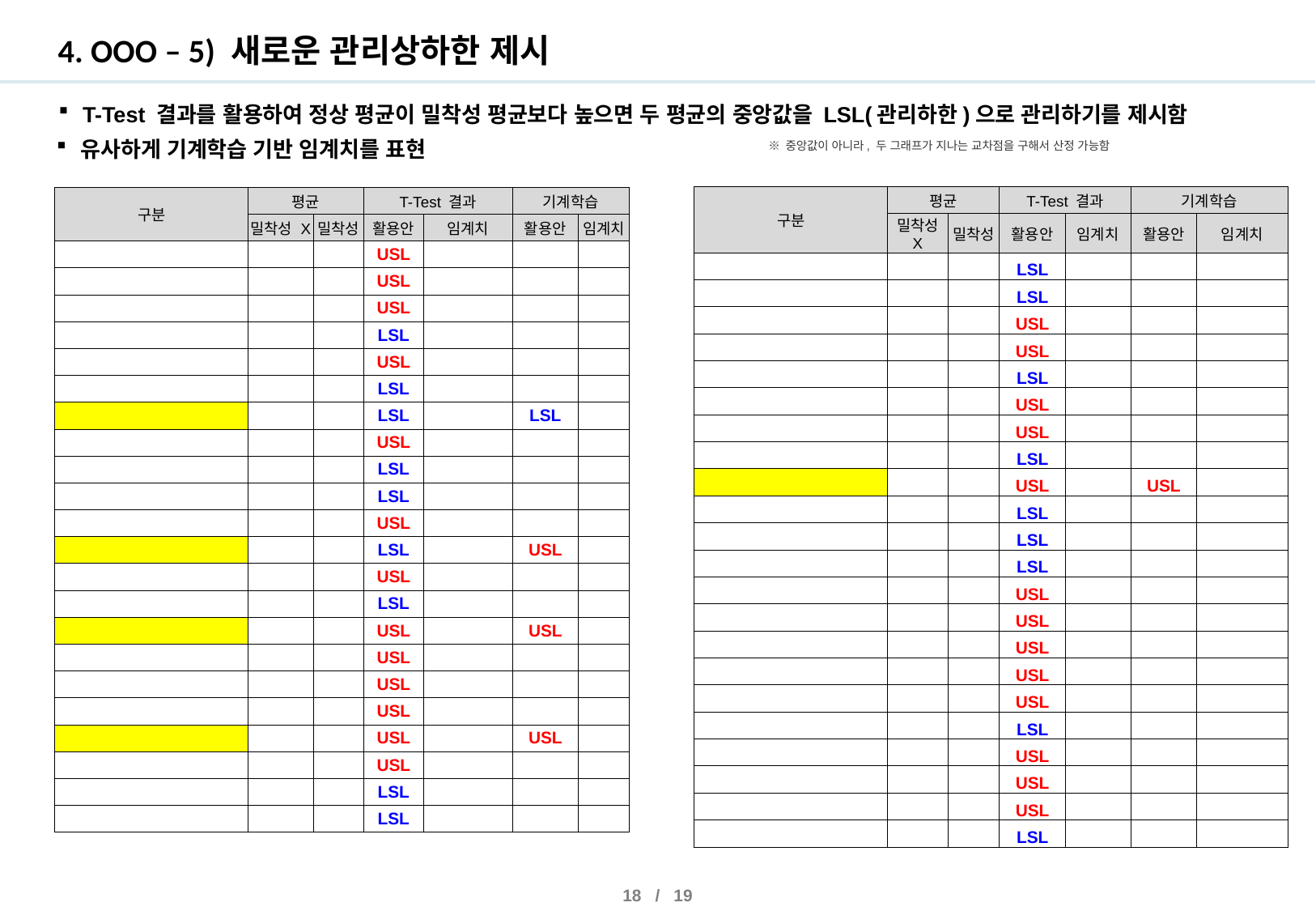

# 4. OOO – 5) 새로운 관리상하한 제시
T-Test 결과를 활용하여 정상 평균이 밀착성 평균보다 높으면 두 평균의 중앙값을 LSL(관리하한)으로 관리하기를 제시함
유사하게 기계학습 기반 임계치를 표현
※ 중앙값이 아니라, 두 그래프가 지나는 교차점을 구해서 산정 가능함
| 구분 | 평균 |  | T-Test 결과 |  | 기계학습 |  |
| --- | --- | --- | --- | --- | --- | --- |
|  | 밀착성 X | 밀착성 | 활용안 | 임계치 | 활용안 | 임계치 |
|  |  |  | LSL |  |  |  |
|  |  |  | LSL |  |  |  |
|  |  |  | USL |  |  |  |
|  |  |  | USL |  |  |  |
|  |  |  | LSL |  |  |  |
|  |  |  | USL |  |  |  |
|  |  |  | USL |  |  |  |
|  |  |  | LSL |  |  |  |
|  |  |  | USL |  | USL |  |
|  |  |  | LSL |  |  |  |
|  |  |  | LSL |  |  |  |
|  |  |  | LSL |  |  |  |
|  |  |  | USL |  |  |  |
|  |  |  | USL |  |  |  |
|  |  |  | USL |  |  |  |
|  |  |  | USL |  |  |  |
|  |  |  | USL |  |  |  |
|  |  |  | LSL |  |  |  |
|  |  |  | USL |  |  |  |
|  |  |  | USL |  |  |  |
|  |  |  | USL |  |  |  |
|  |  |  | LSL |  |  |  |
| 구분 | 평균 |  | T-Test 결과 |  | 기계학습 |  |
| --- | --- | --- | --- | --- | --- | --- |
|  | 밀착성 X | 밀착성 | 활용안 | 임계치 | 활용안 | 임계치 |
|  |  |  | USL |  |  |  |
|  |  |  | USL |  |  |  |
|  |  |  | USL |  |  |  |
|  |  |  | LSL |  |  |  |
|  |  |  | USL |  |  |  |
|  |  |  | LSL |  |  |  |
|  |  |  | LSL |  | LSL |  |
|  |  |  | USL |  |  |  |
|  |  |  | LSL |  |  |  |
|  |  |  | LSL |  |  |  |
|  |  |  | USL |  |  |  |
|  |  |  | LSL |  | USL |  |
|  |  |  | USL |  |  |  |
|  |  |  | LSL |  |  |  |
|  |  |  | USL |  | USL |  |
|  |  |  | USL |  |  |  |
|  |  |  | USL |  |  |  |
|  |  |  | USL |  |  |  |
|  |  |  | USL |  | USL |  |
|  |  |  | USL |  |  |  |
|  |  |  | LSL |  |  |  |
|  |  |  | LSL |  |  |  |